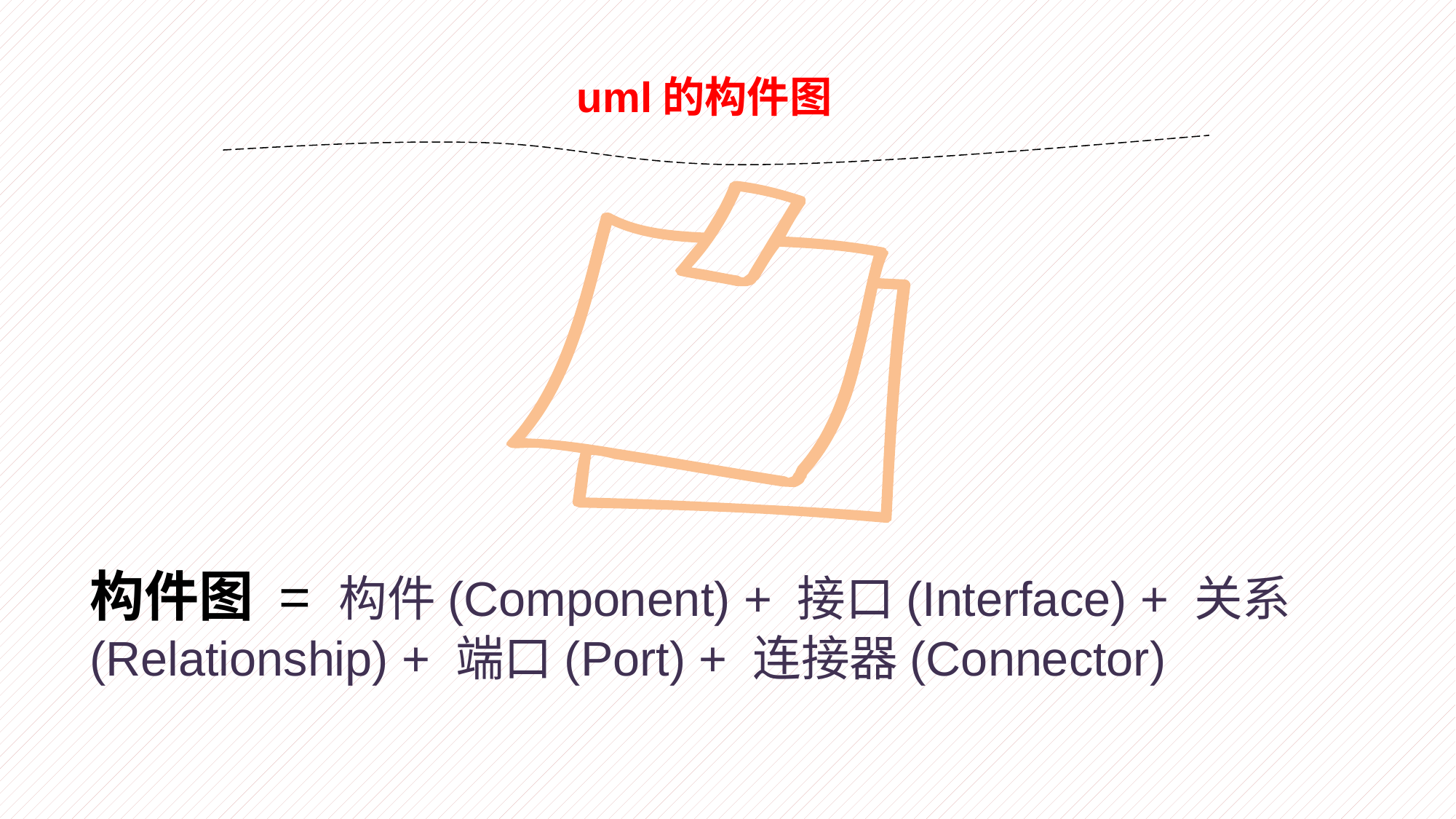

uml的构件图

构件图 = 构件(Component) + 接口(Interface) + 关系(Relationship) + 端口(Port) + 连接器(Connector)